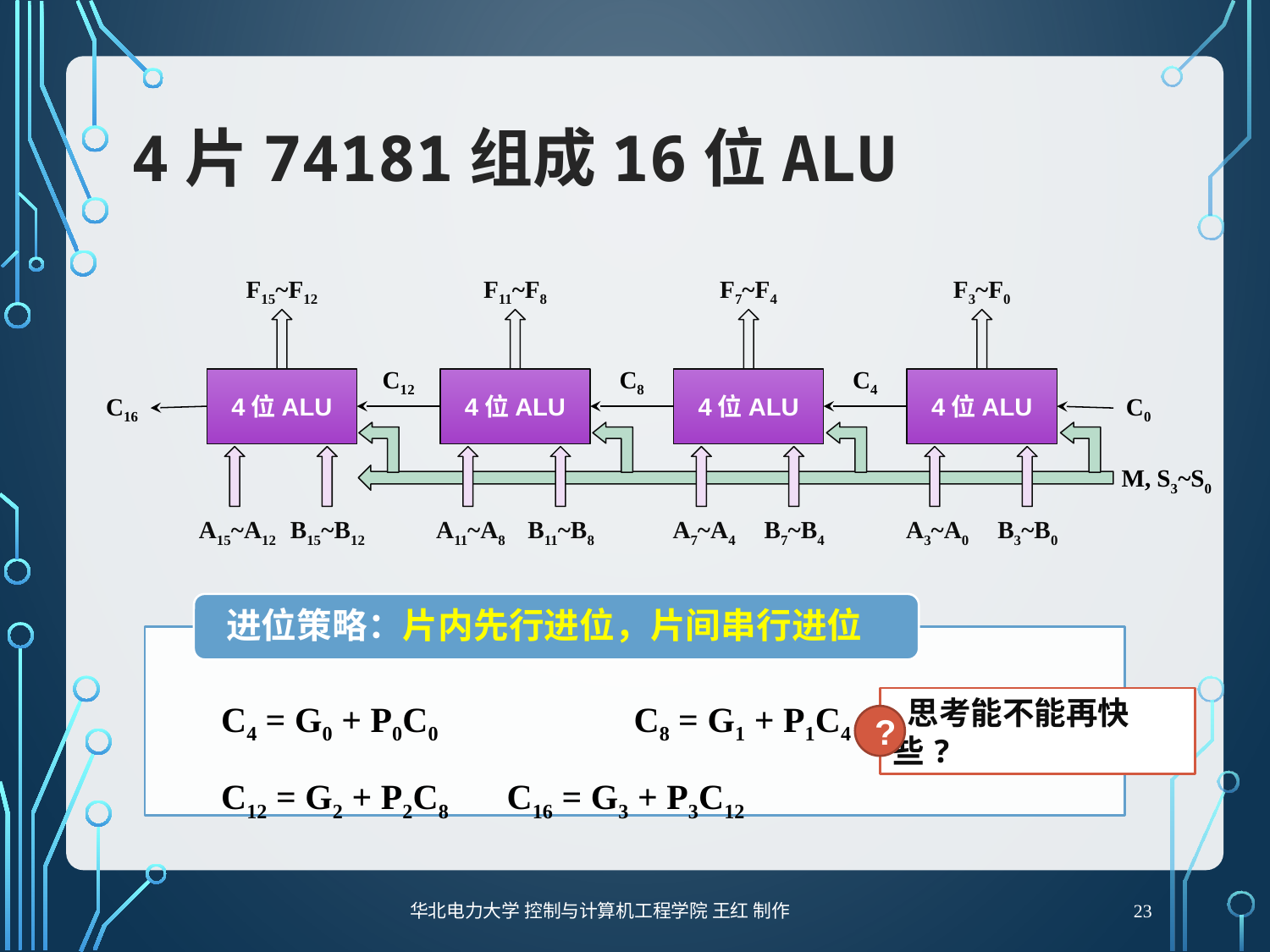

# 4片74181组成16位ALU
F15~F12

4位ALU

A15~A12
B15~B12
F11~F8

4位ALU

A11~A8
B11~B8
F7~F4

4位ALU

A7~A4
B7~B4
F3~F0

4位ALU

A3~A0
B3~B0
C12
C8
C4
C16
C0

M, S3~S0

C4 = G0 + P0C0          	C8 = G1 + P1C4
C12 = G2 + P2C8   	C16 = G3 + P3C12
进位策略：片内先行进位，片间串行进位
?
 思考能不能再快些?
23
华北电力大学 控制与计算机工程学院 王红 制作